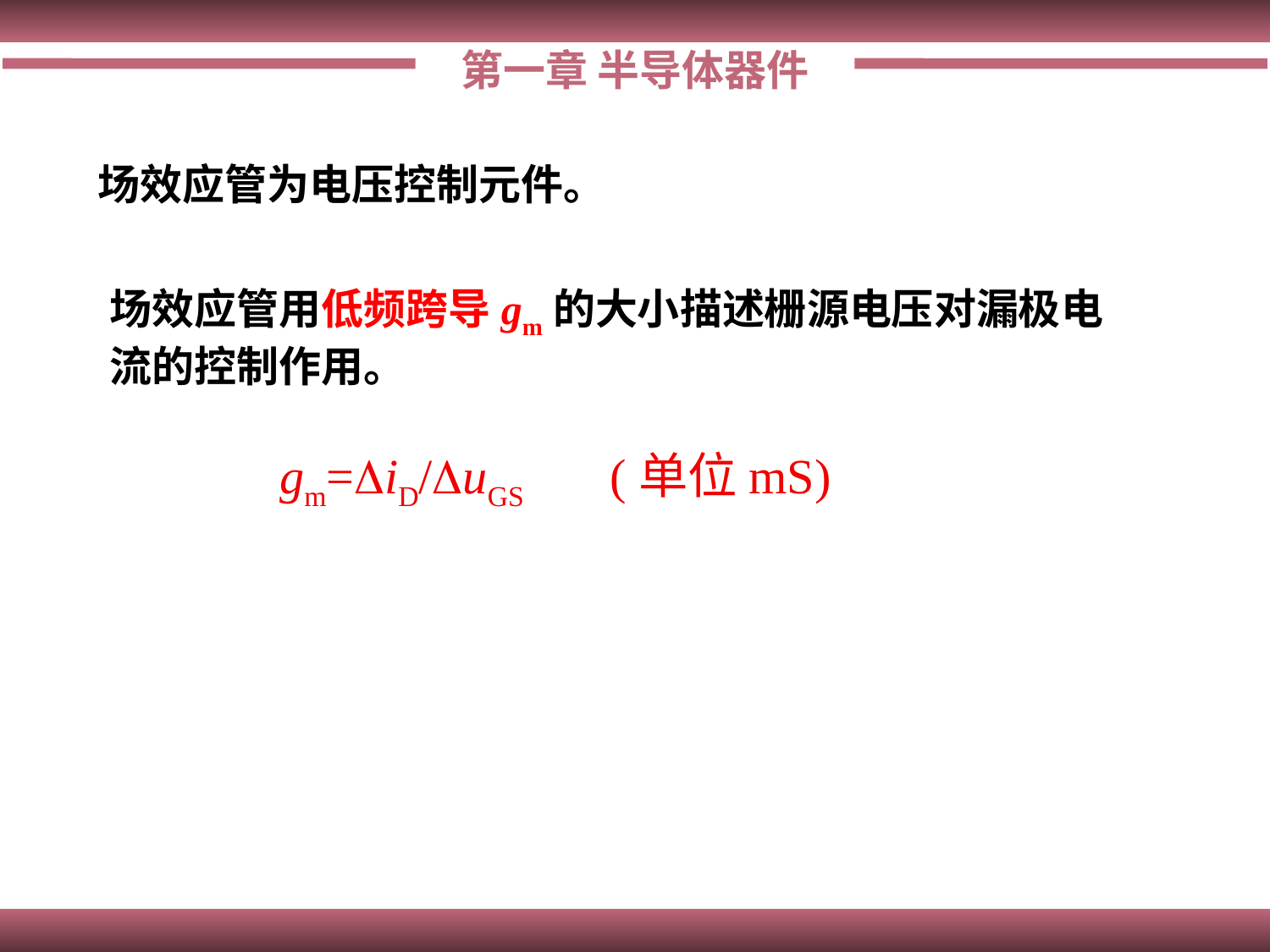

第一章 半导体器件

场效应管为电压控制元件。
场效应管用低频跨导gm的大小描述栅源电压对漏极电流的控制作用。
gm=ΔiD/ΔuGS
(单位mS)